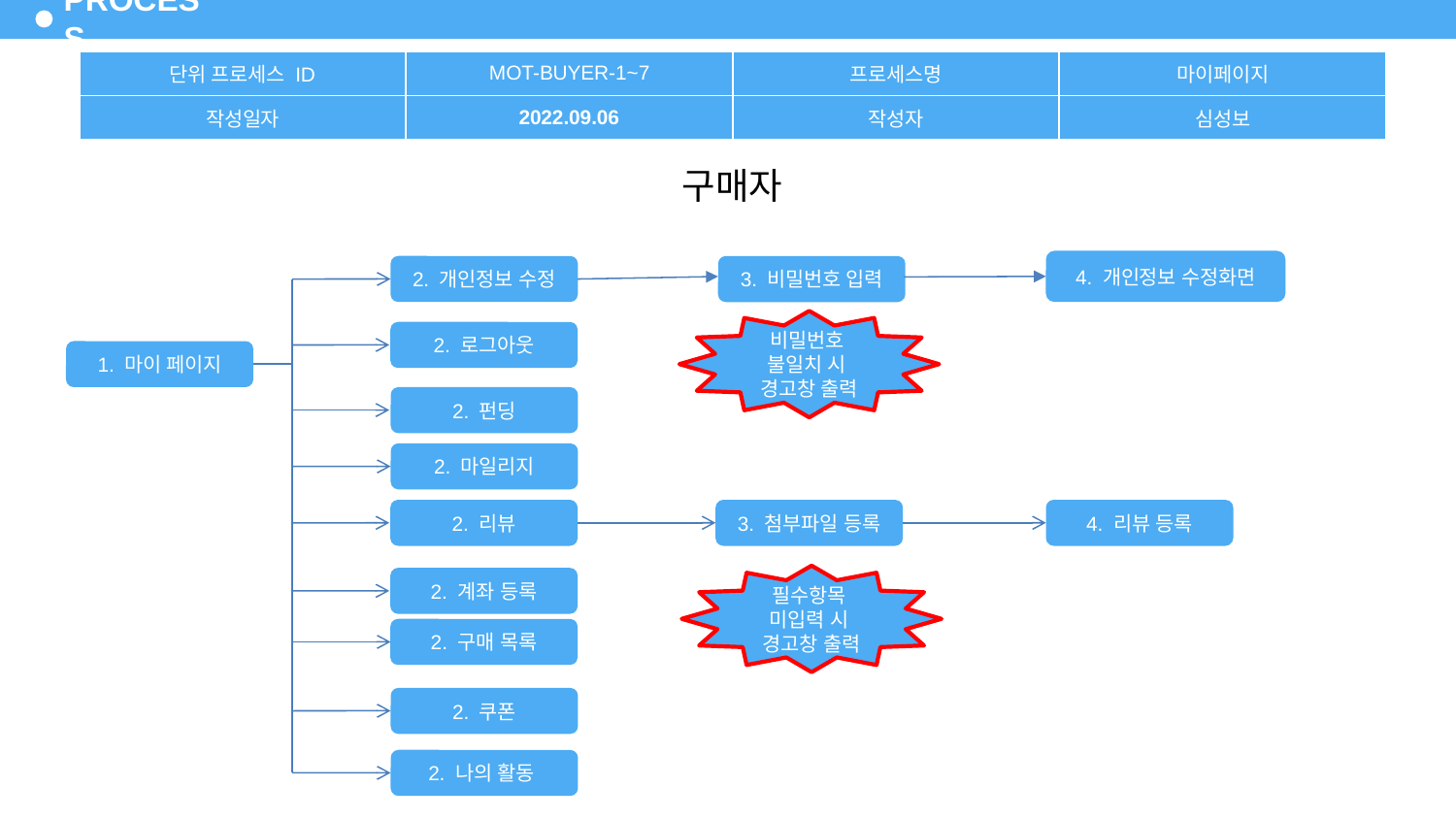

PROCESS
| 단위 프로세스 ID | MOT-BUYER-1~7 | 프로세스명 | 마이페이지 |
| --- | --- | --- | --- |
| 작성일자 | 2022.09.06 | 작성자 | 심성보 |
        구매자
4. 개인정보 수정화면
2. 개인정보 수정
3. 비밀번호 입력
비밀번호
불일치 시
경고창 출력
2. 로그아웃
1. 마이 페이지
2. 펀딩
2. 마일리지
2. 리뷰
3. 첨부파일 등록
4. 리뷰 등록
필수항목
미입력 시
경고창 출력
2. 계좌 등록
2. 구매 목록
2. 쿠폰
2. 나의 활동